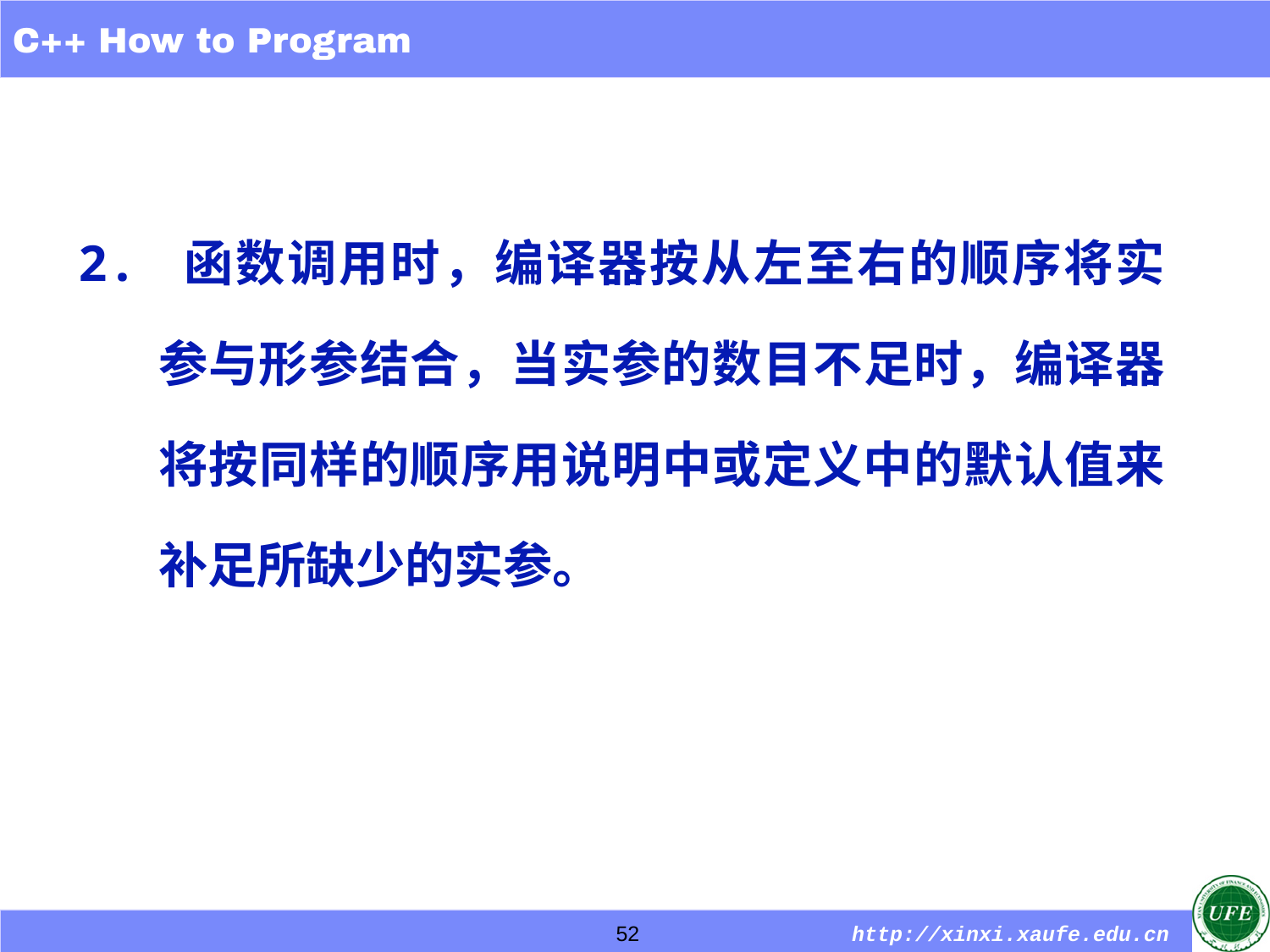

2. 函数调用时，编译器按从左至右的顺序将实参与形参结合，当实参的数目不足时，编译器将按同样的顺序用说明中或定义中的默认值来补足所缺少的实参。
52